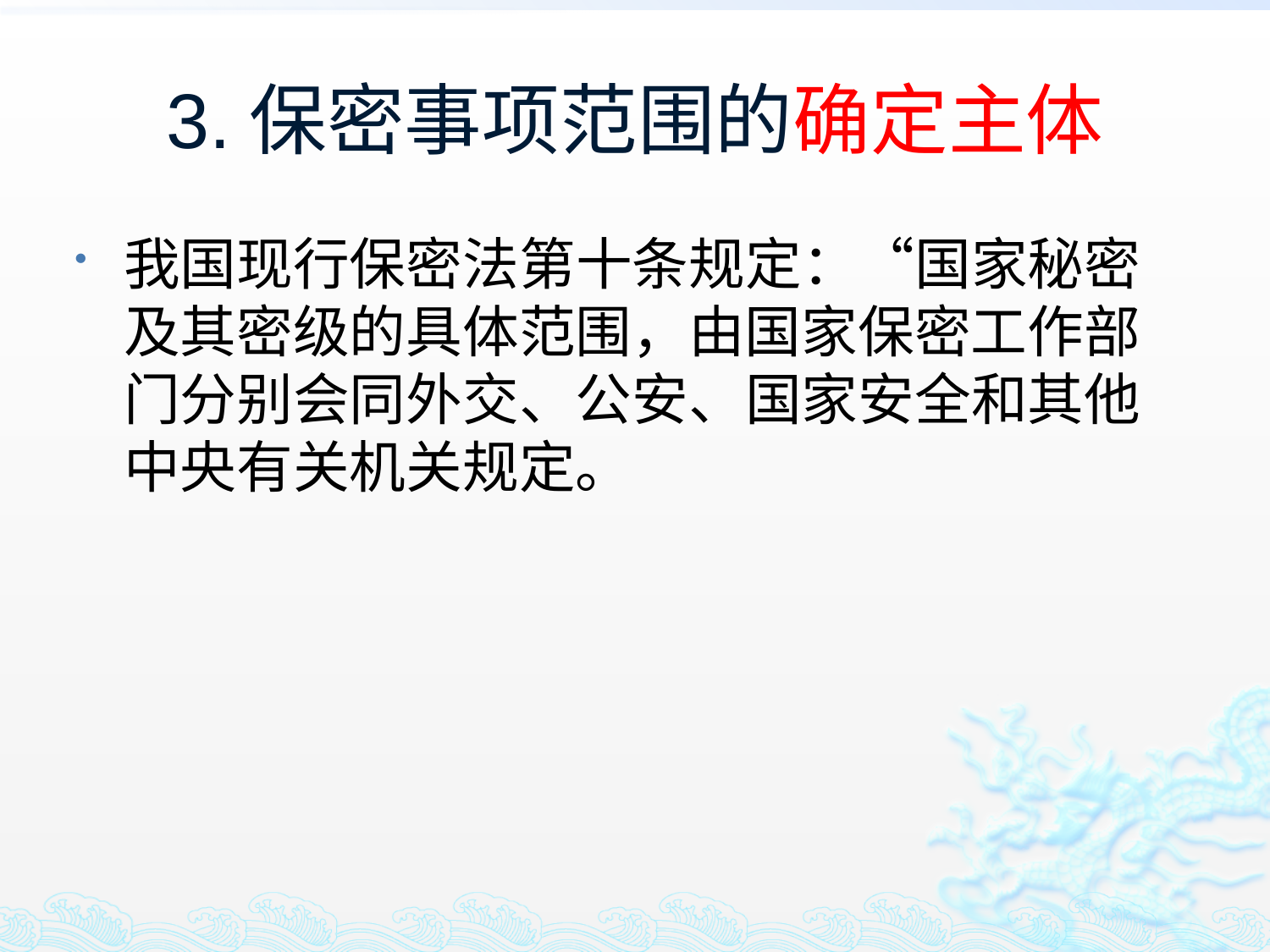

# 3.保密事项范围的确定主体
我国现行保密法第十条规定：“国家秘密及其密级的具体范围，由国家保密工作部门分别会同外交、公安、国家安全和其他中央有关机关规定。